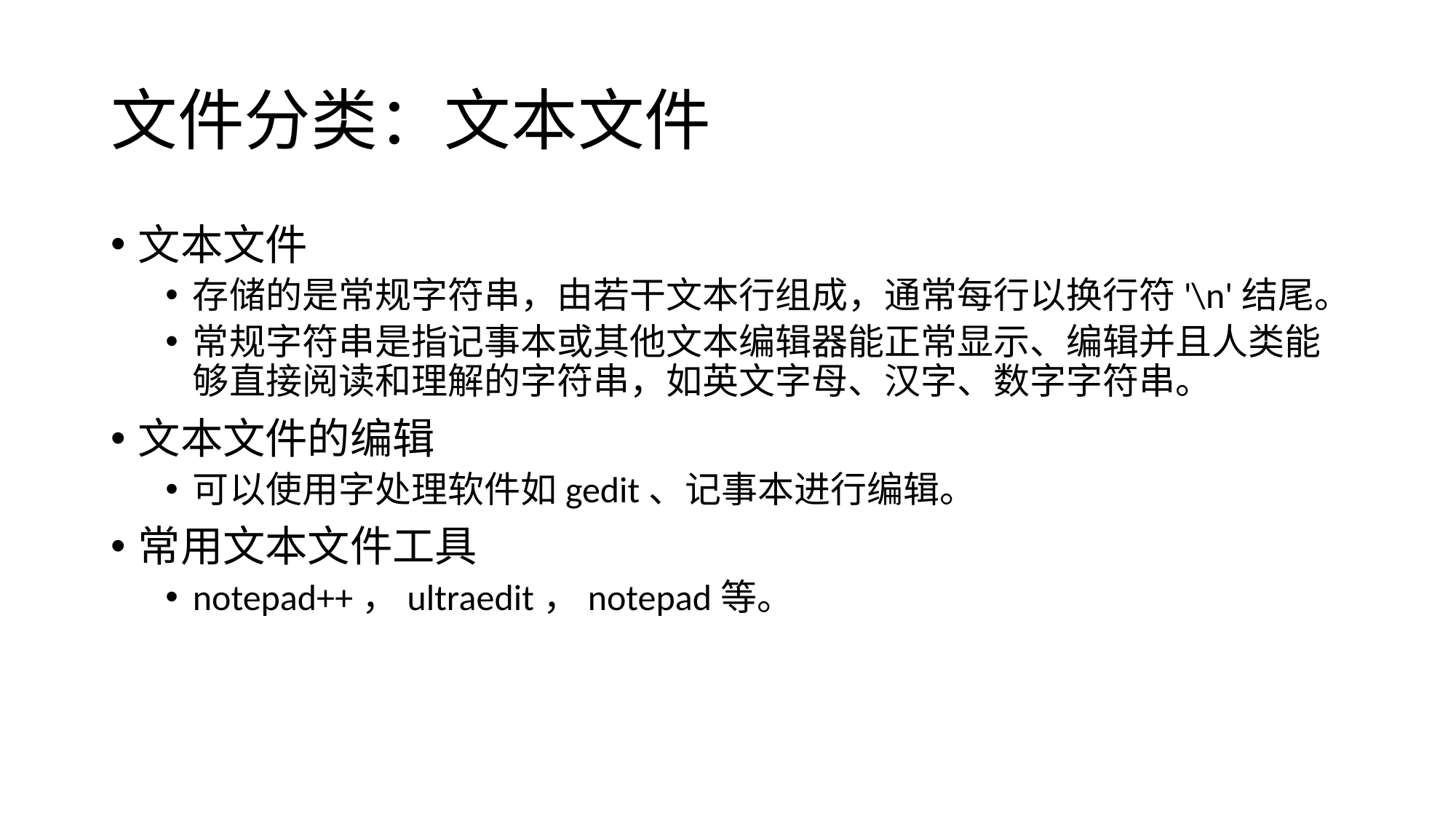

# 文件分类：文本文件
文本文件
存储的是常规字符串，由若干文本行组成，通常每行以换行符'\n'结尾。
常规字符串是指记事本或其他文本编辑器能正常显示、编辑并且人类能够直接阅读和理解的字符串，如英文字母、汉字、数字字符串。
文本文件的编辑
可以使用字处理软件如gedit、记事本进行编辑。
常用文本文件工具
notepad++，ultraedit，notepad等。